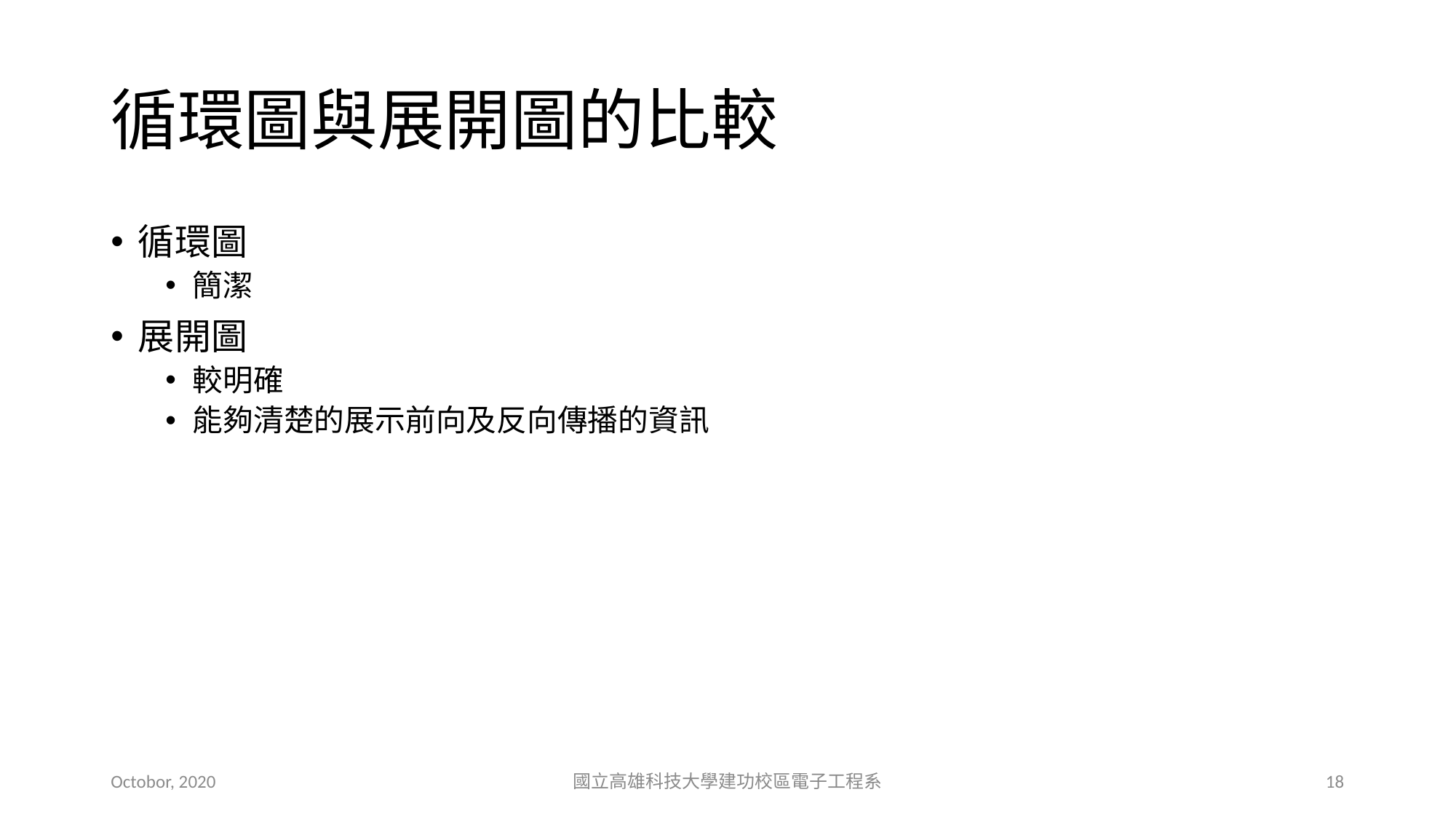

# 循環圖與展開圖的比較
循環圖
簡潔
展開圖
較明確
能夠清楚的展示前向及反向傳播的資訊

Octobor, 2020
國立高雄科技大學建功校區電子工程系
18